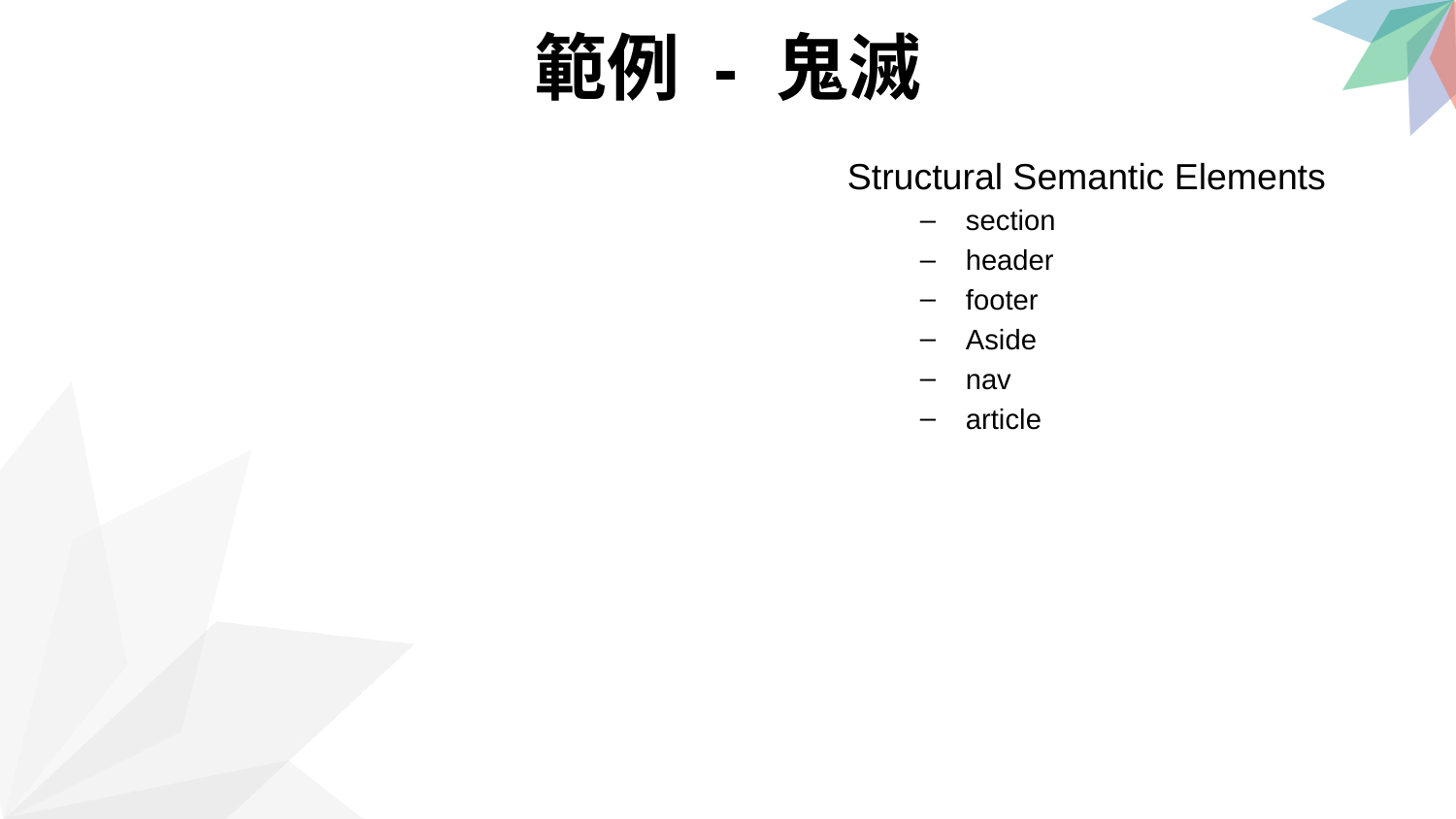

範例 - 鬼滅
Structural Semantic Elements
section
header
footer
Aside
nav
article